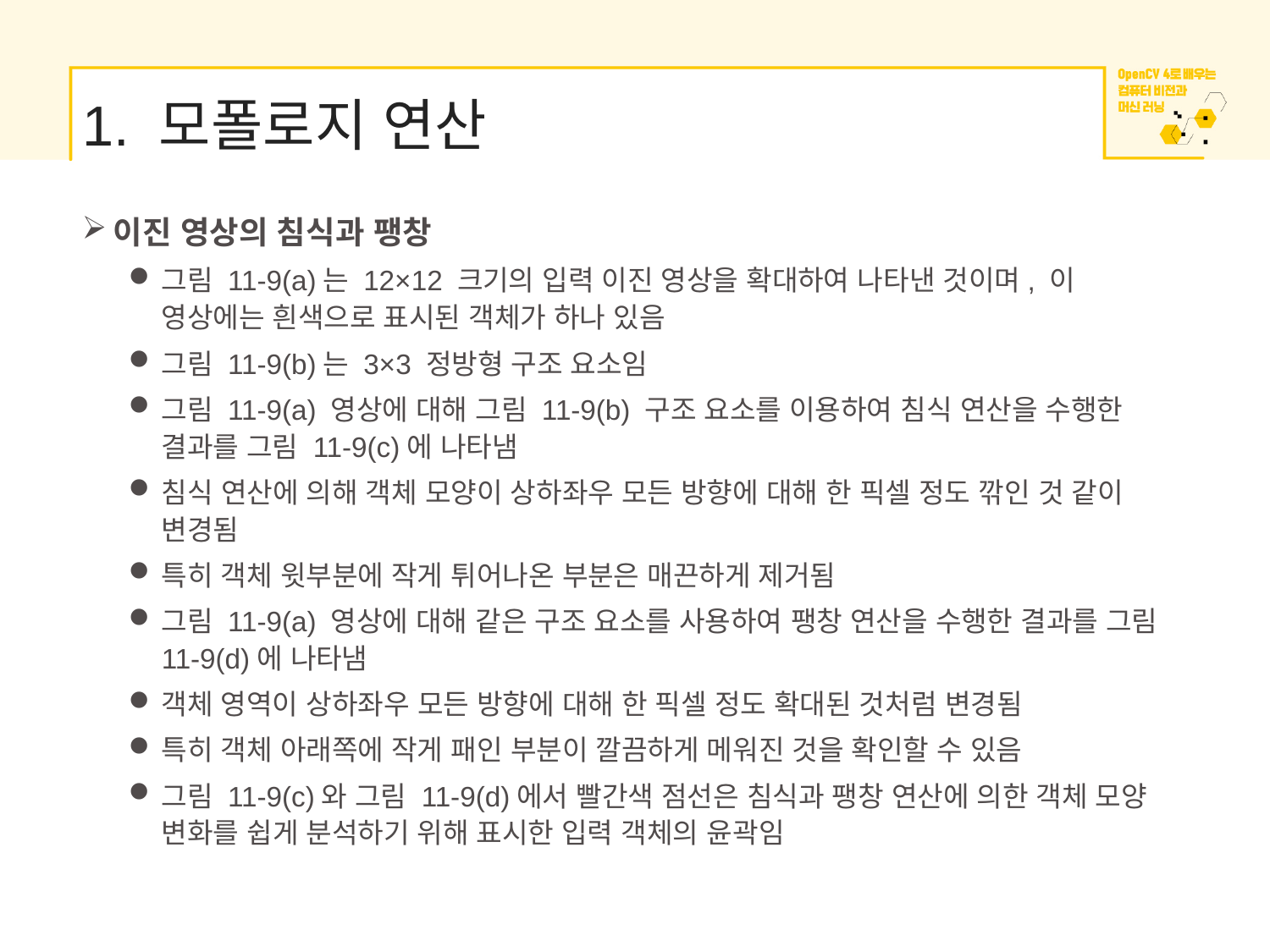

# 1. 모폴로지 연산
이진 영상의 침식과 팽창
그림 11-9(a)는 12×12 크기의 입력 이진 영상을 확대하여 나타낸 것이며, 이 영상에는 흰색으로 표시된 객체가 하나 있음
그림 11-9(b)는 3×3 정방형 구조 요소임
그림 11-9(a) 영상에 대해 그림 11-9(b) 구조 요소를 이용하여 침식 연산을 수행한 결과를 그림 11-9(c)에 나타냄
침식 연산에 의해 객체 모양이 상하좌우 모든 방향에 대해 한 픽셀 정도 깎인 것 같이 변경됨
특히 객체 윗부분에 작게 튀어나온 부분은 매끈하게 제거됨
그림 11-9(a) 영상에 대해 같은 구조 요소를 사용하여 팽창 연산을 수행한 결과를 그림 11-9(d)에 나타냄
객체 영역이 상하좌우 모든 방향에 대해 한 픽셀 정도 확대된 것처럼 변경됨
특히 객체 아래쪽에 작게 패인 부분이 깔끔하게 메워진 것을 확인할 수 있음
그림 11-9(c)와 그림 11-9(d)에서 빨간색 점선은 침식과 팽창 연산에 의한 객체 모양 변화를 쉽게 분석하기 위해 표시한 입력 객체의 윤곽임